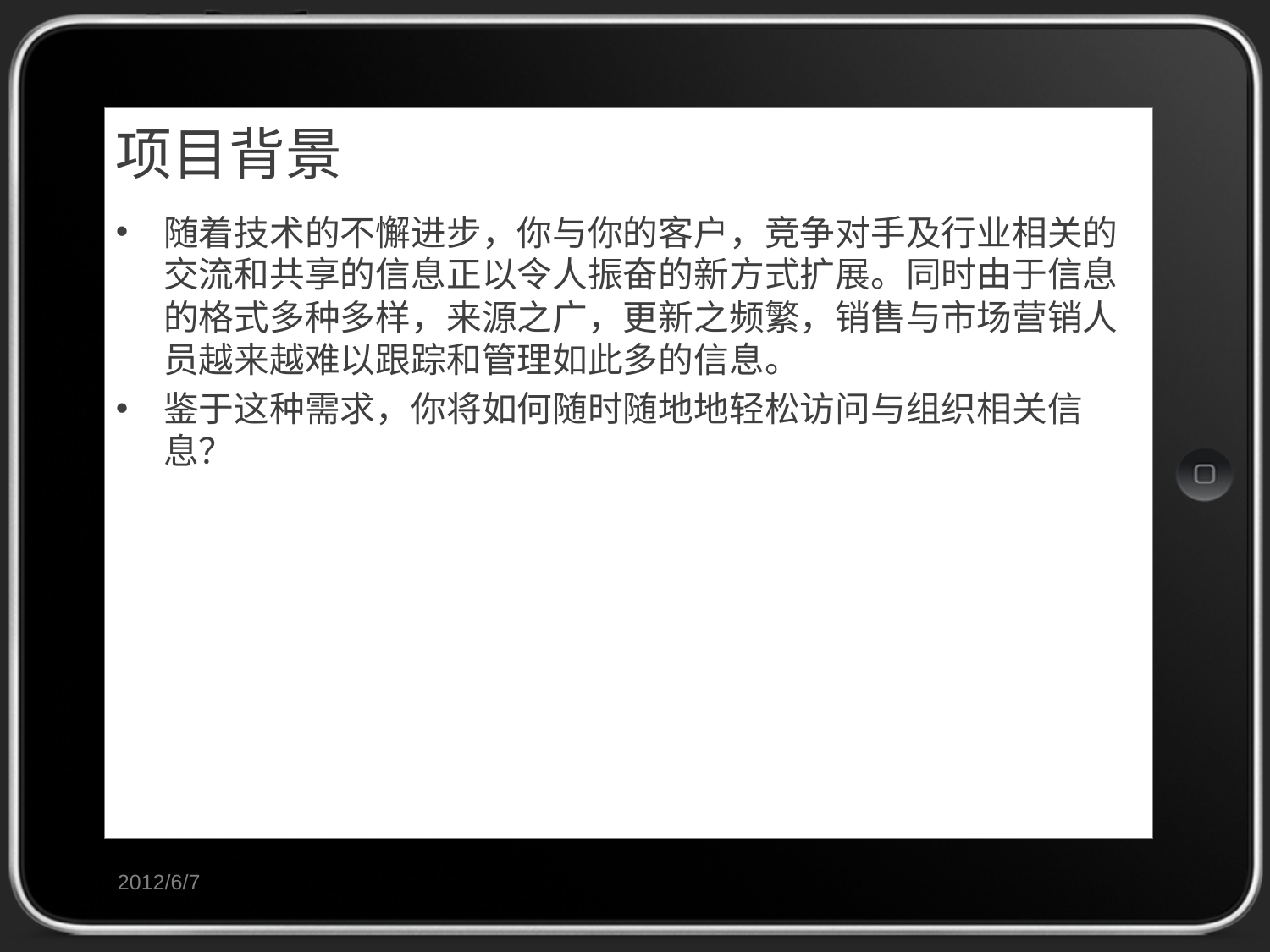

# 项目背景
随着技术的不懈进步，你与你的客户，竞争对手及行业相关的交流和共享的信息正以令人振奋的新方式扩展。同时由于信息的格式多种多样，来源之广，更新之频繁，销售与市场营销人员越来越难以跟踪和管理如此多的信息。
鉴于这种需求，你将如何随时随地地轻松访问与组织相关信息？

2012/6/7